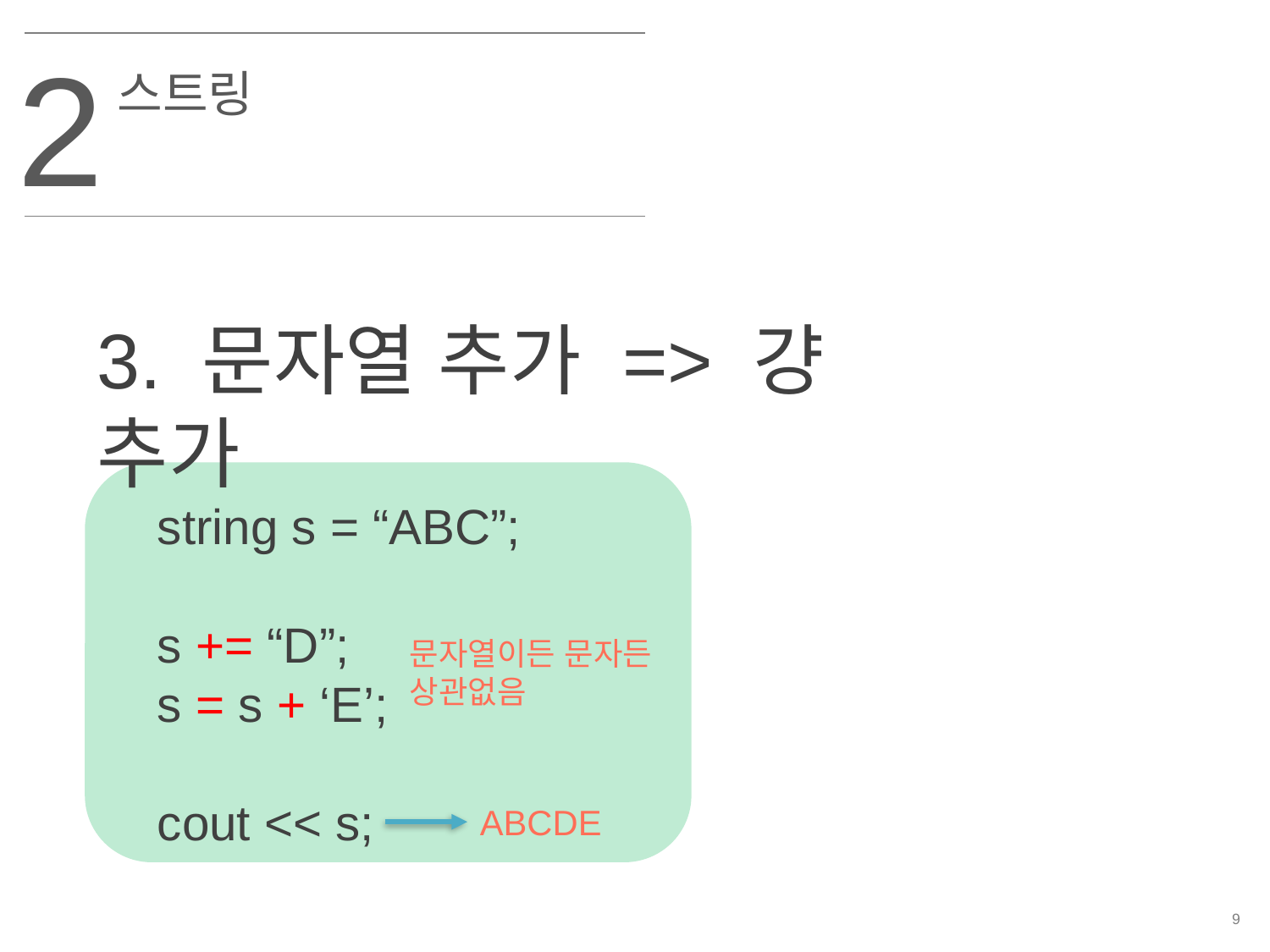

2
스트링
3. 문자열 추가 => 걍 추가

string s = “ABC”;

s += “D”;
s = s + ‘E’;

cout << s;
문자열이든 문자든
상관없음
ABCDE